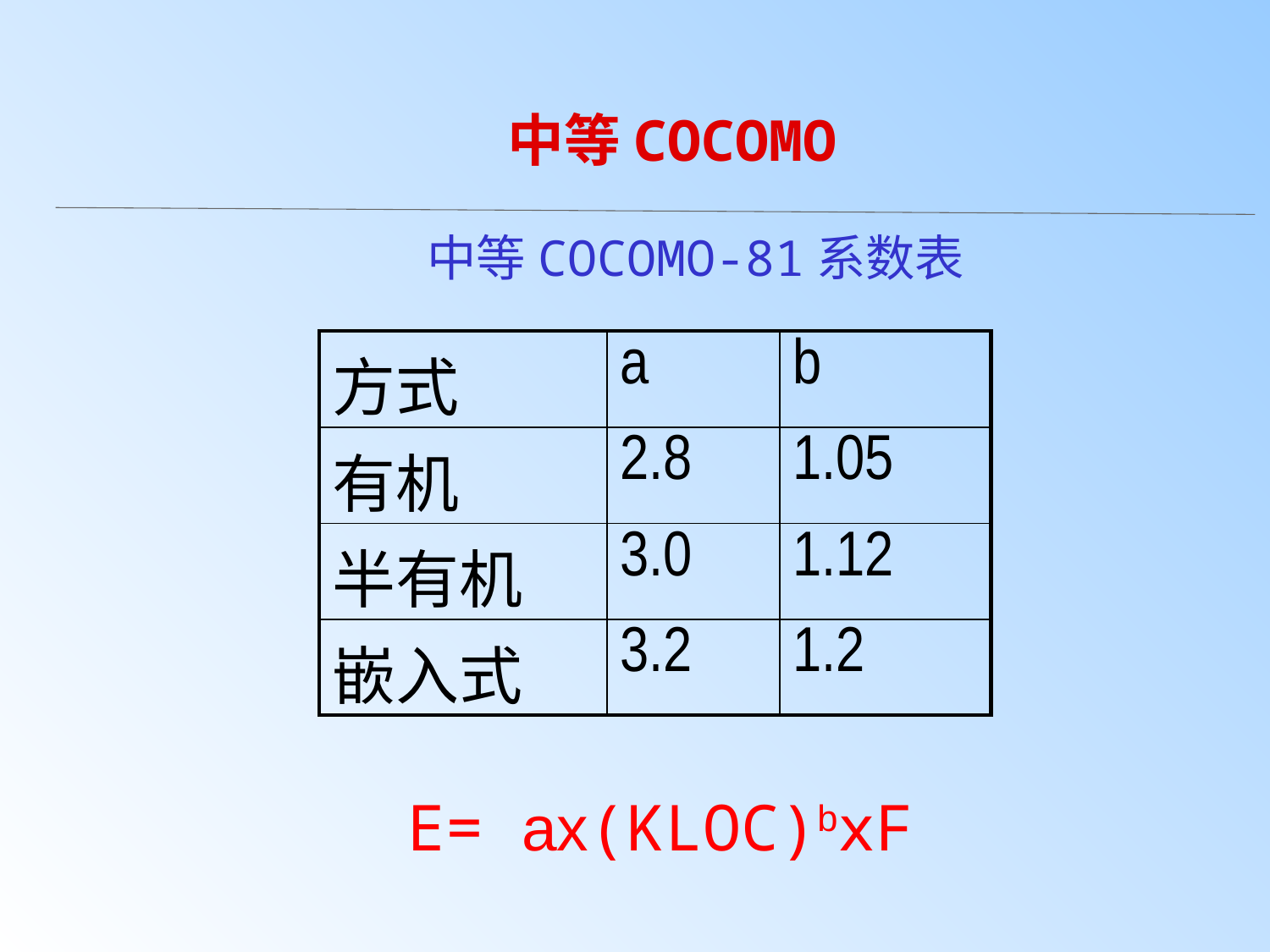

中等COCOMO
中等COCOMO-81系数表
| 方式 | a | b |
| --- | --- | --- |
| 有机 | 2.8 | 1.05 |
| 半有机 | 3.0 | 1.12 |
| 嵌入式 | 3.2 | 1.2 |
E= ax(KLOC)bxF